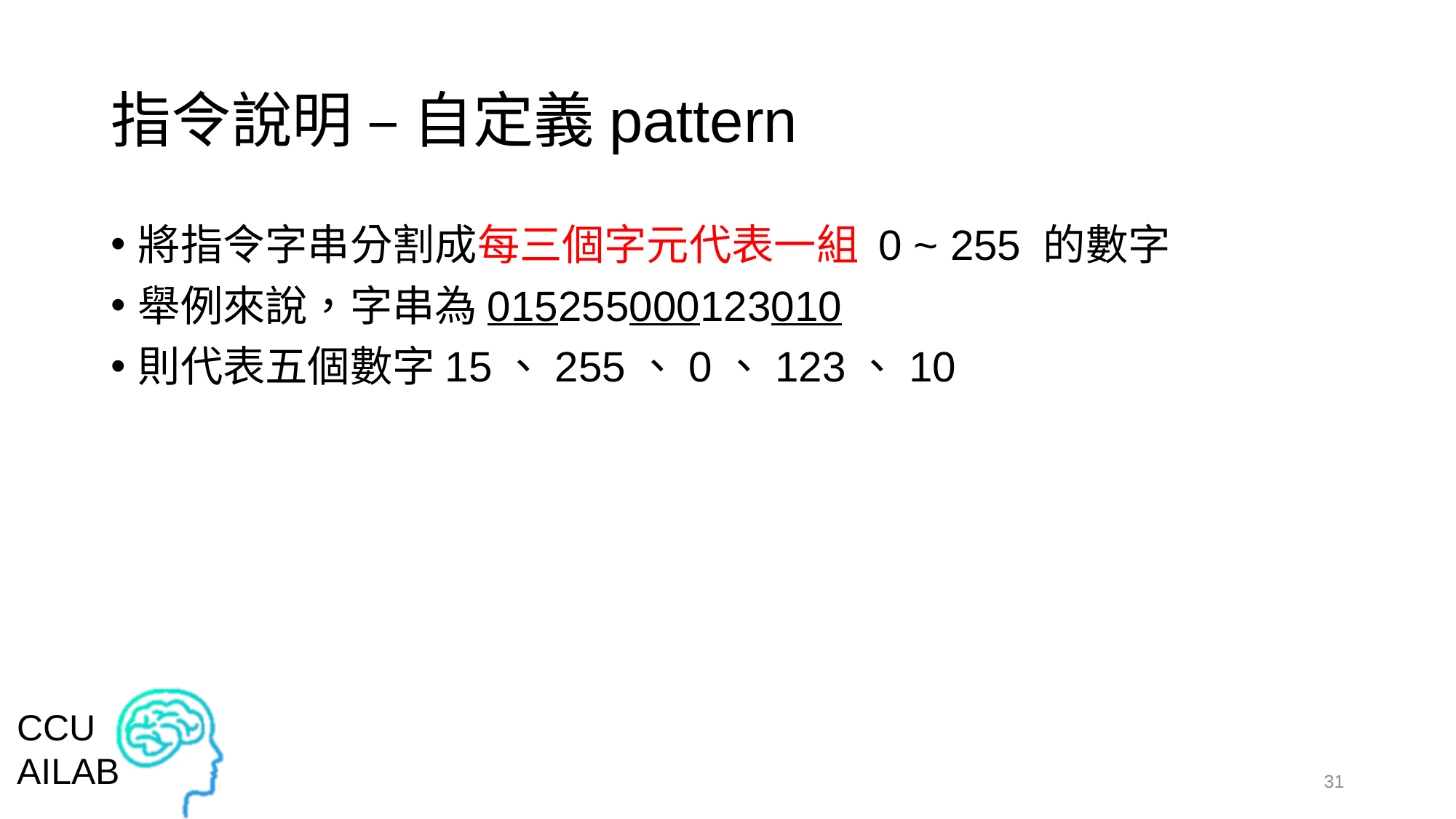

# 指令說明 – 自定義pattern
將指令字串分割成每三個字元代表一組 0 ~ 255 的數字
舉例來說，字串為015255000123010
則代表五個數字15、255、0、123、10

31